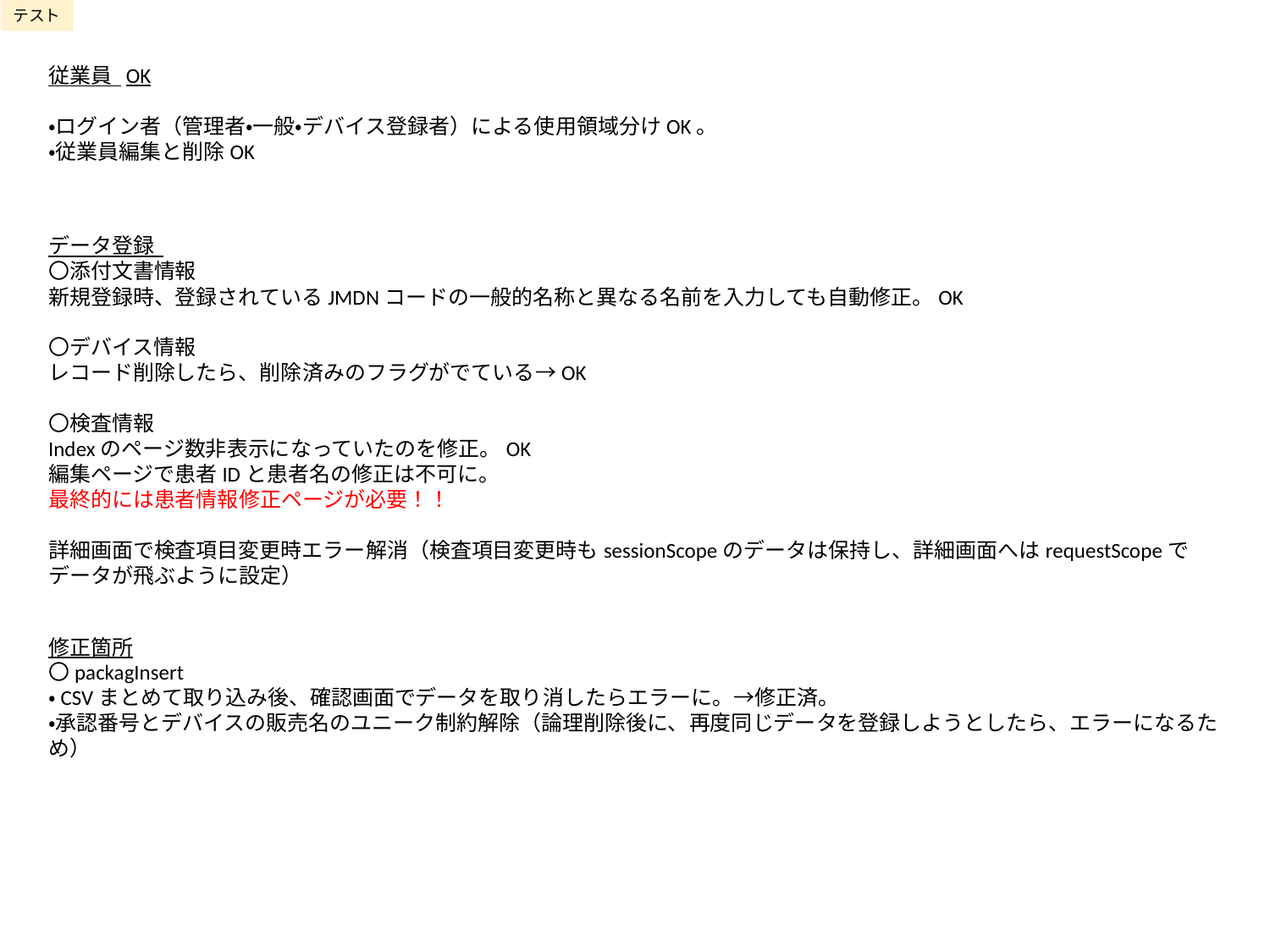

テスト
従業員  OK

・ログイン者（管理者・一般・デバイス登録者）による使用領域分けOK。
・従業員編集と削除OK
データ登録
〇添付文書情報
新規登録時、登録されているJMDNコードの一般的名称と異なる名前を入力しても自動修正。OK

〇デバイス情報
レコード削除したら、削除済みのフラグがでている→OK

〇検査情報
Indexのページ数非表示になっていたのを修正。OK
編集ページで患者IDと患者名の修正は不可に。
最終的には患者情報修正ページが必要！！

詳細画面で検査項目変更時エラー解消（検査項目変更時もsessionScopeのデータは保持し、詳細画面へはrequestScopeでデータが飛ぶように設定）
修正箇所
〇packagInsert
・CSVまとめて取り込み後、確認画面でデータを取り消したらエラーに。→修正済。
・承認番号とデバイスの販売名のユニーク制約解除（論理削除後に、再度同じデータを登録しようとしたら、エラーになるため）